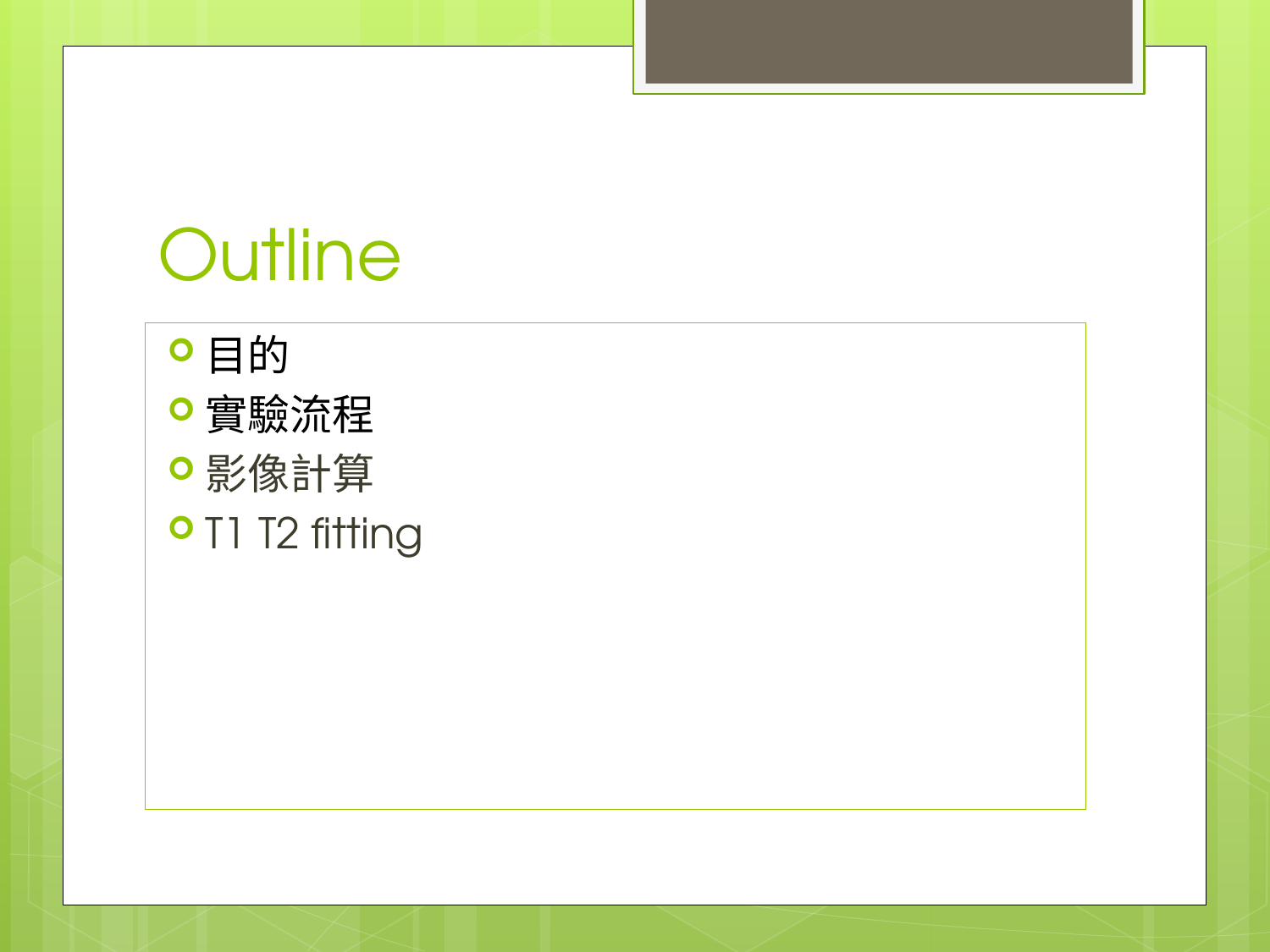

# Outline
目的
實驗流程
影像計算
T1 T2 fitting